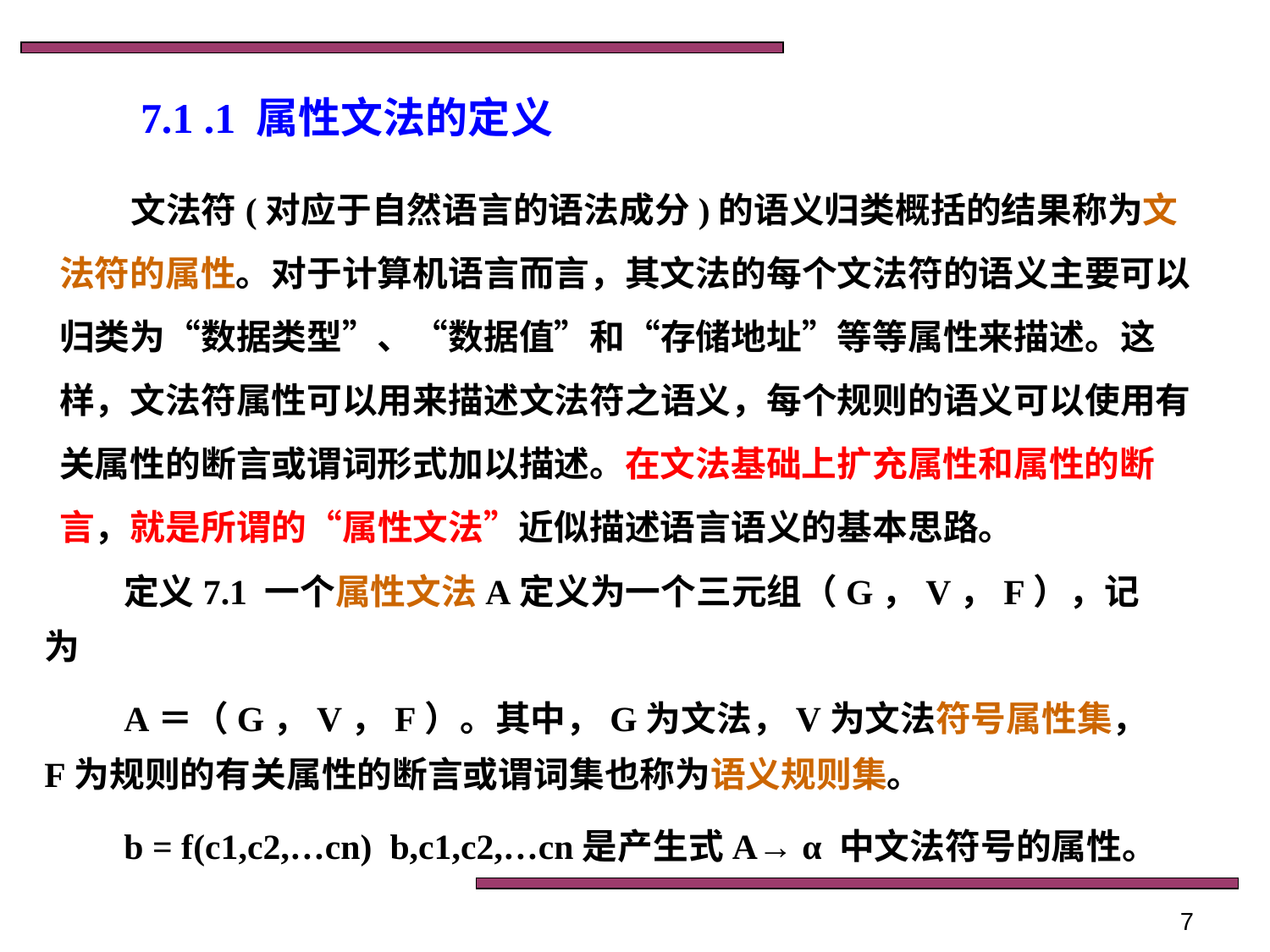

7.1 .1 属性文法的定义
文法符(对应于自然语言的语法成分)的语义归类概括的结果称为文法符的属性。对于计算机语言而言，其文法的每个文法符的语义主要可以归类为“数据类型”、“数据值”和“存储地址”等等属性来描述。这样，文法符属性可以用来描述文法符之语义，每个规则的语义可以使用有关属性的断言或谓词形式加以描述。在文法基础上扩充属性和属性的断言，就是所谓的“属性文法”近似描述语言语义的基本思路。
定义7.1 一个属性文法A定义为一个三元组（G，V，F），记为
A＝（G，V，F）。其中，G为文法，V为文法符号属性集，F为规则的有关属性的断言或谓词集也称为语义规则集。
b = f(c1,c2,…cn)  b,c1,c2,…cn是产生式A→ α 中文法符号的属性。

7